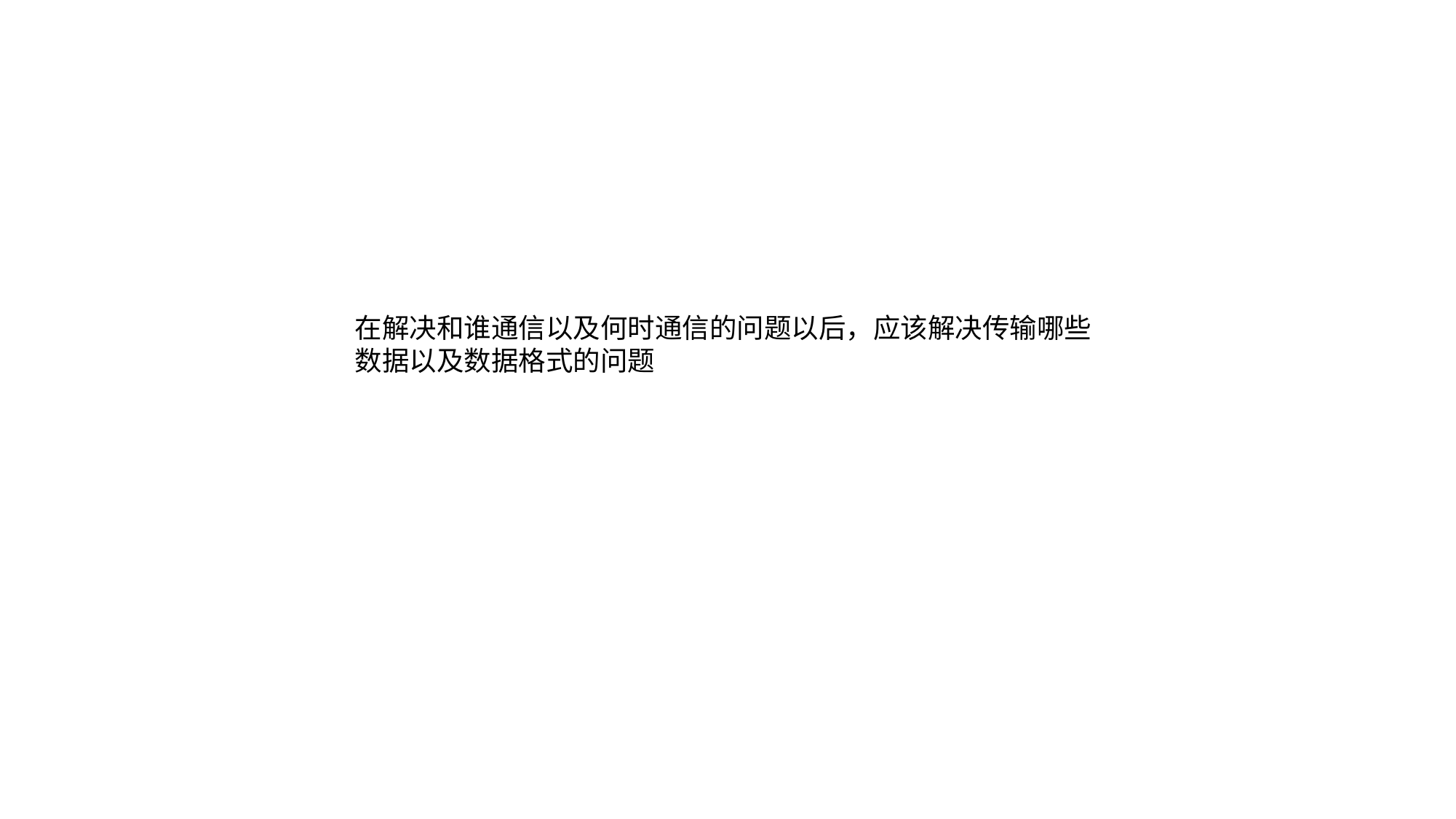

在解决和谁通信以及何时通信的问题以后，应该解决传输哪些数据以及数据格式的问题